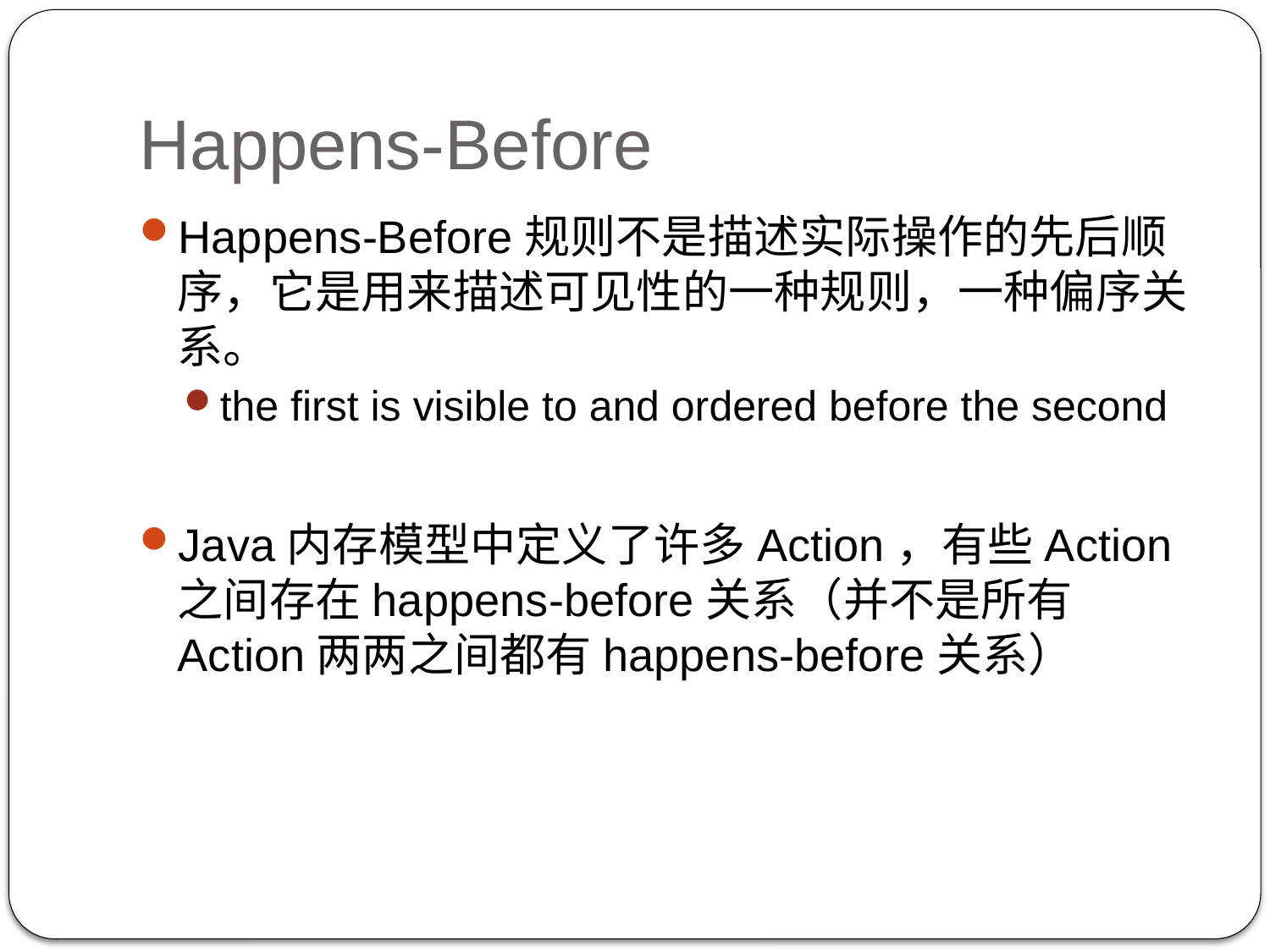

# Happens-Before
Happens-Before规则不是描述实际操作的先后顺序，它是用来描述可见性的一种规则，一种偏序关系。
the first is visible to and ordered before the second

Java内存模型中定义了许多Action，有些Action之间存在happens-before关系（并不是所有Action两两之间都有happens-before关系）